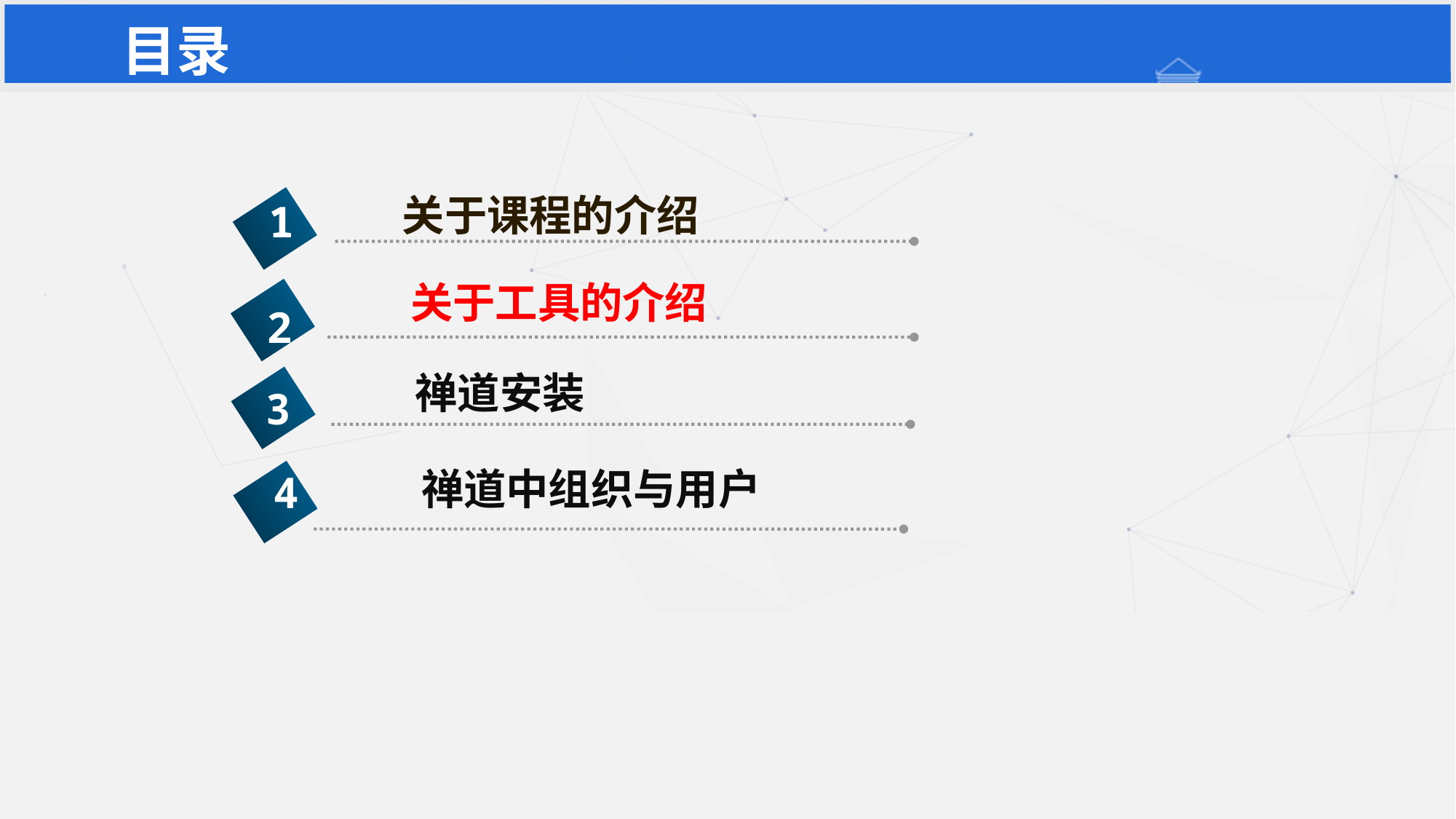

目录
关于课程的介绍
1

关于工具的介绍

2

禅道安装

3

禅道中组织与用户
4